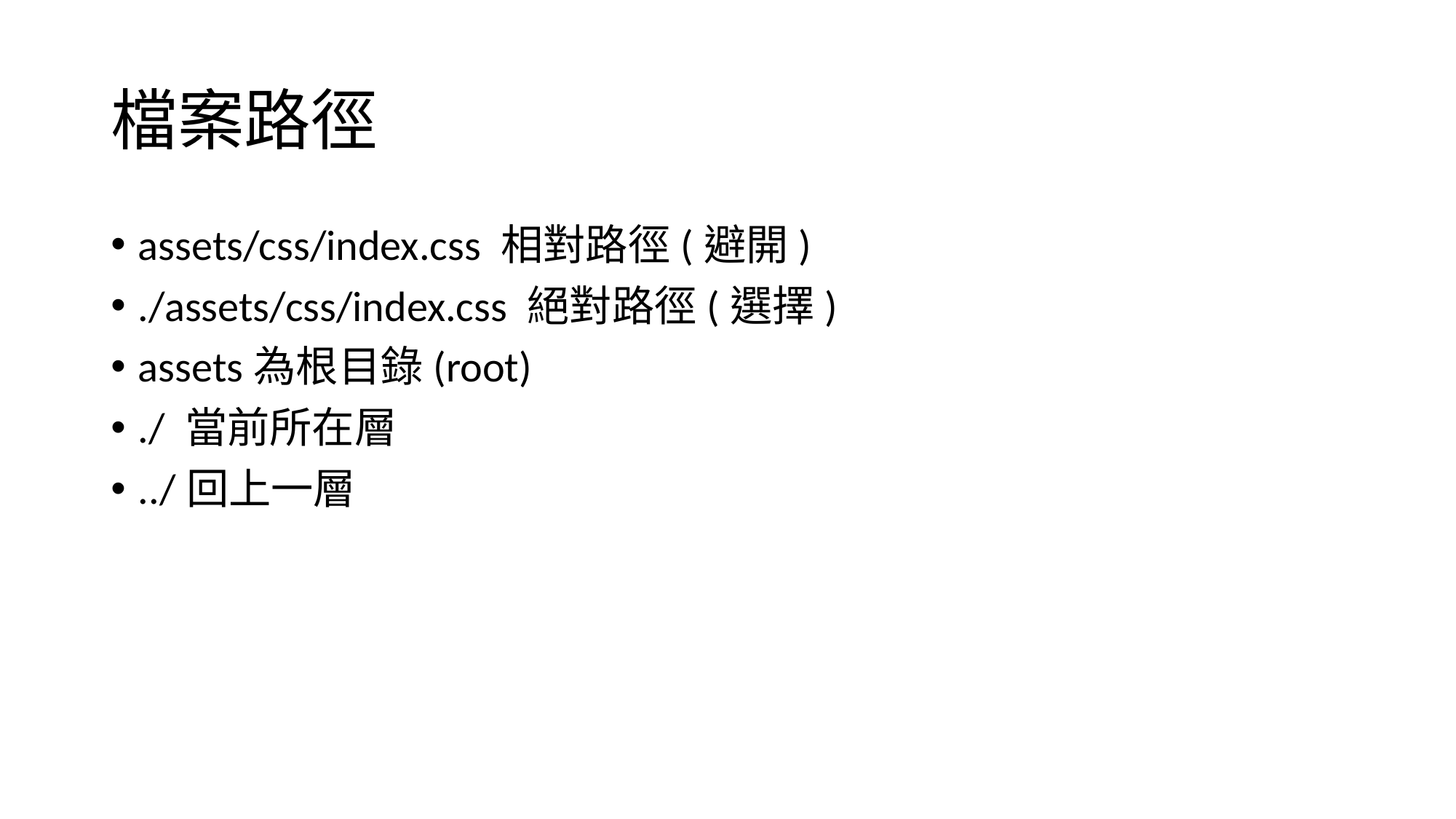

# 檔案路徑
assets/css/index.css 相對路徑(避開)
./assets/css/index.css 絕對路徑(選擇)
assets為根目錄(root)
./ 當前所在層
../回上一層